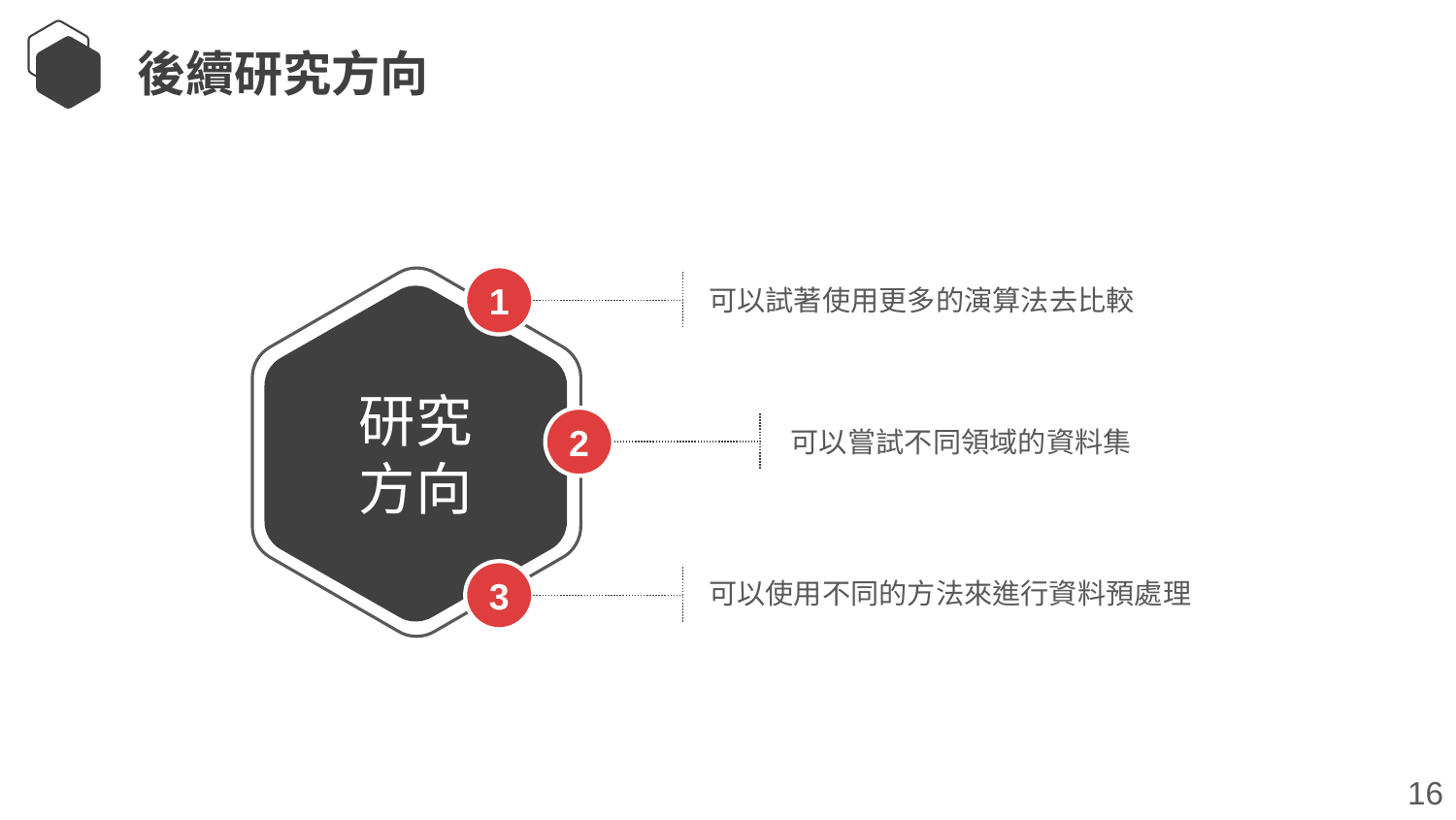

後續研究方向
1
可以試著使用更多的演算法去比較

研究
方向
2
可以嘗試不同領域的資料集
3
可以使用不同的方法來進行資料預處理
16